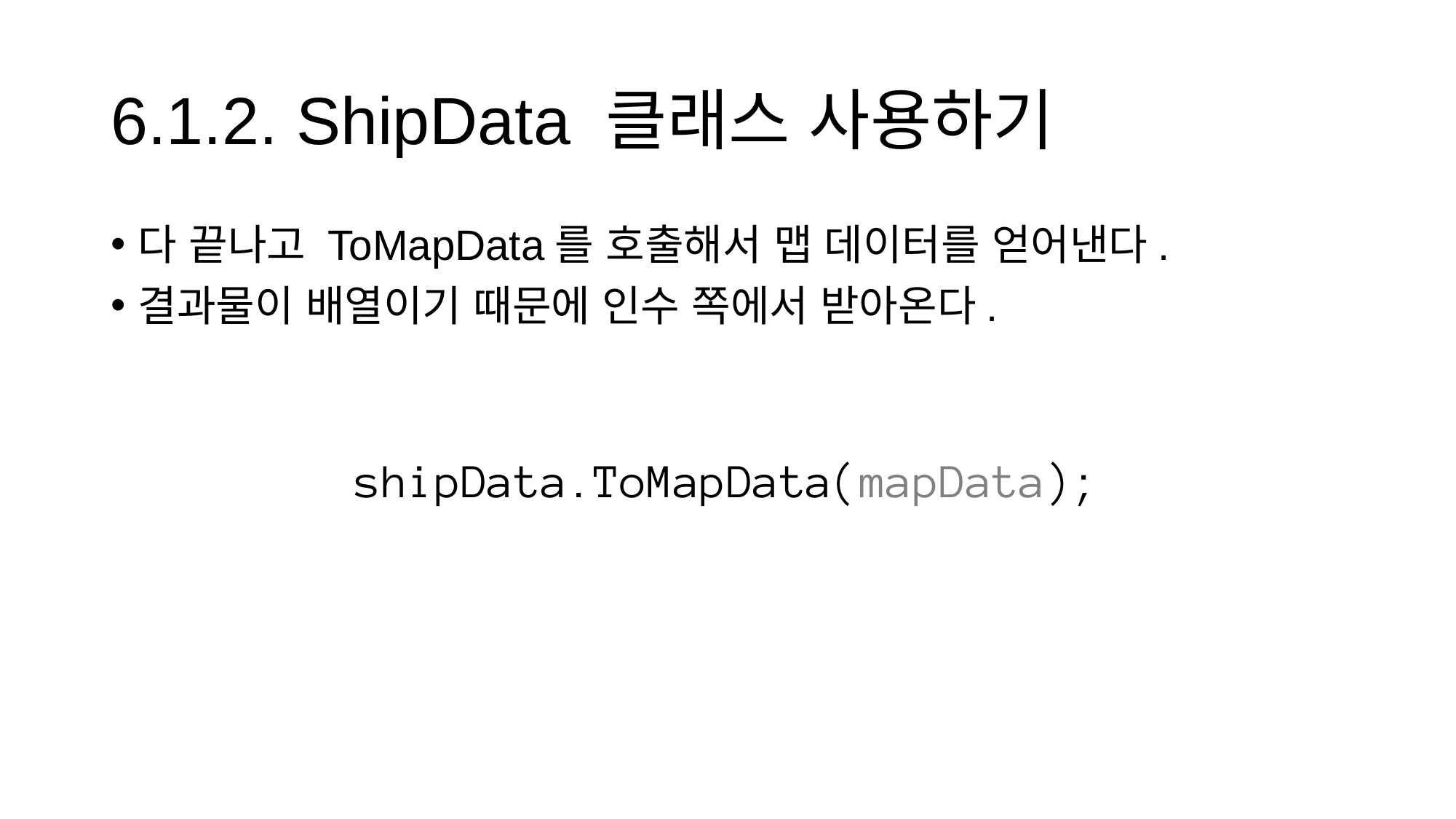

# 6.1.2. ShipData 클래스 사용하기
다 끝나고 ToMapData를 호출해서 맵 데이터를 얻어낸다.
결과물이 배열이기 때문에 인수 쪽에서 받아온다.
shipData.ToMapData(mapData);